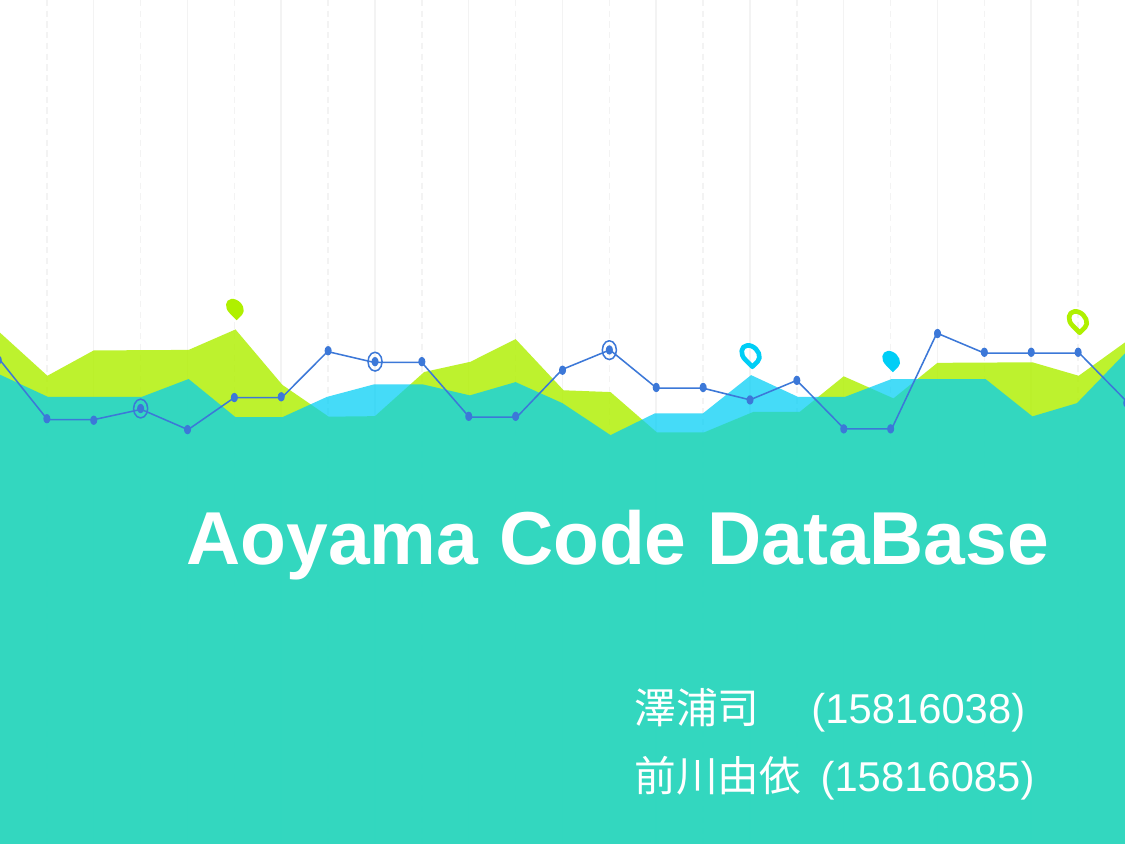

# Aoyama Code DataBase
澤浦司　(15816038)
前川由依 (15816085)